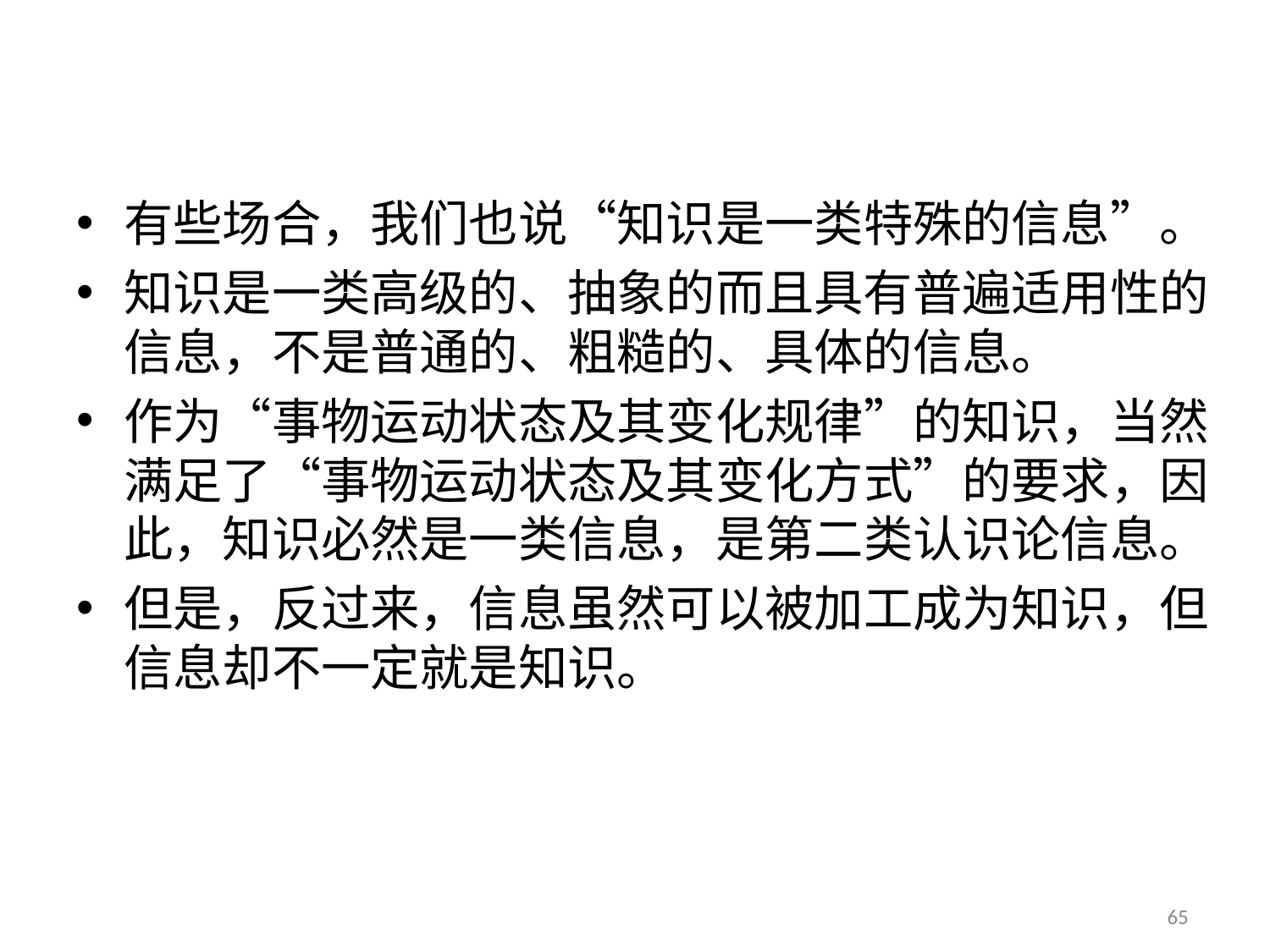

有些场合，我们也说“知识是一类特殊的信息”。
知识是一类高级的、抽象的而且具有普遍适用性的信息，不是普通的、粗糙的、具体的信息。
作为“事物运动状态及其变化规律”的知识，当然满足了“事物运动状态及其变化方式”的要求，因此，知识必然是一类信息，是第二类认识论信息。
但是，反过来，信息虽然可以被加工成为知识，但信息却不一定就是知识。

65